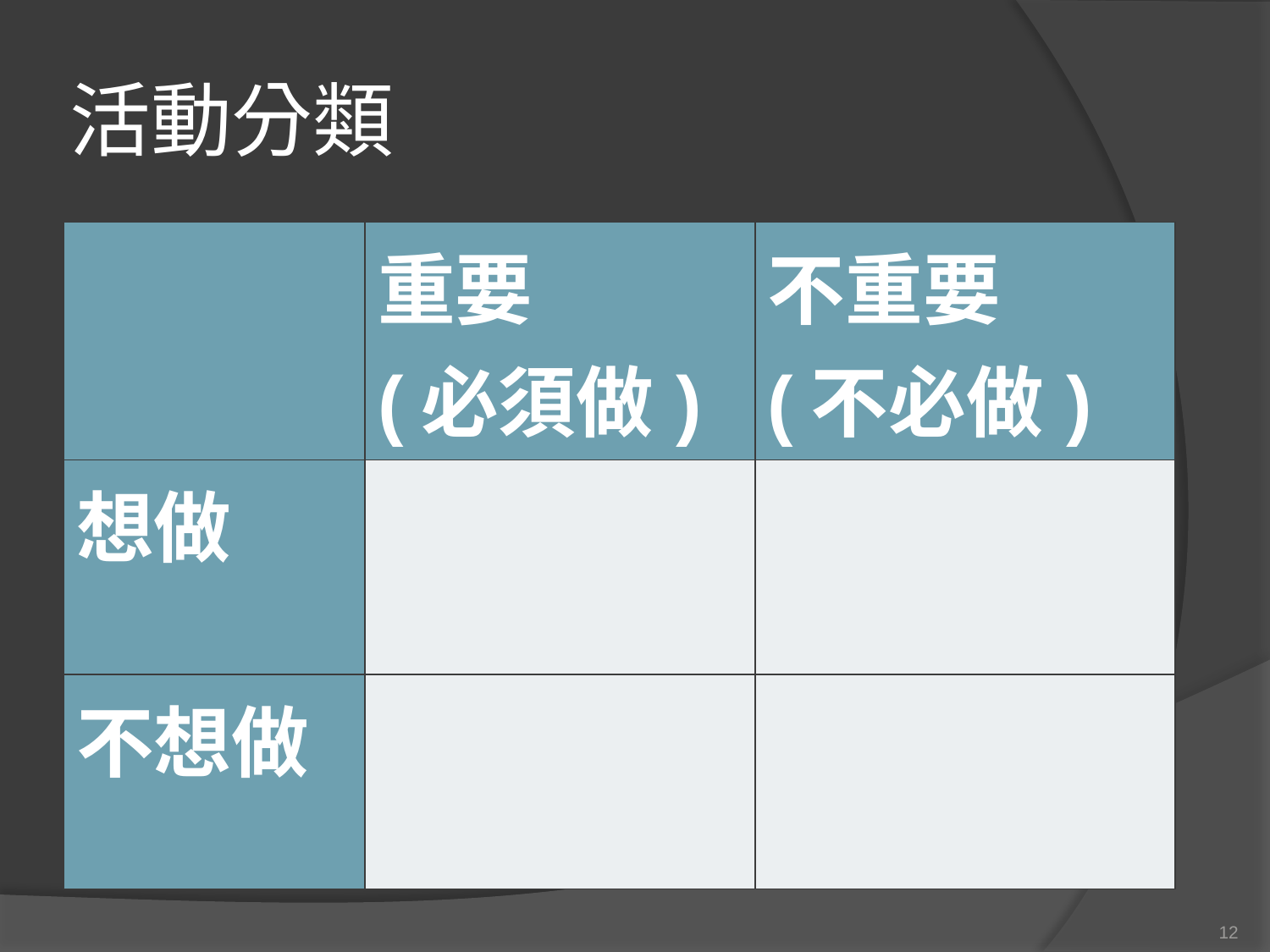

# 活動分類
|  | 重要 (必須做) | 不重要 (不必做) |
| --- | --- | --- |
| 想做 |  |  |
| 不想做 |  |  |
12